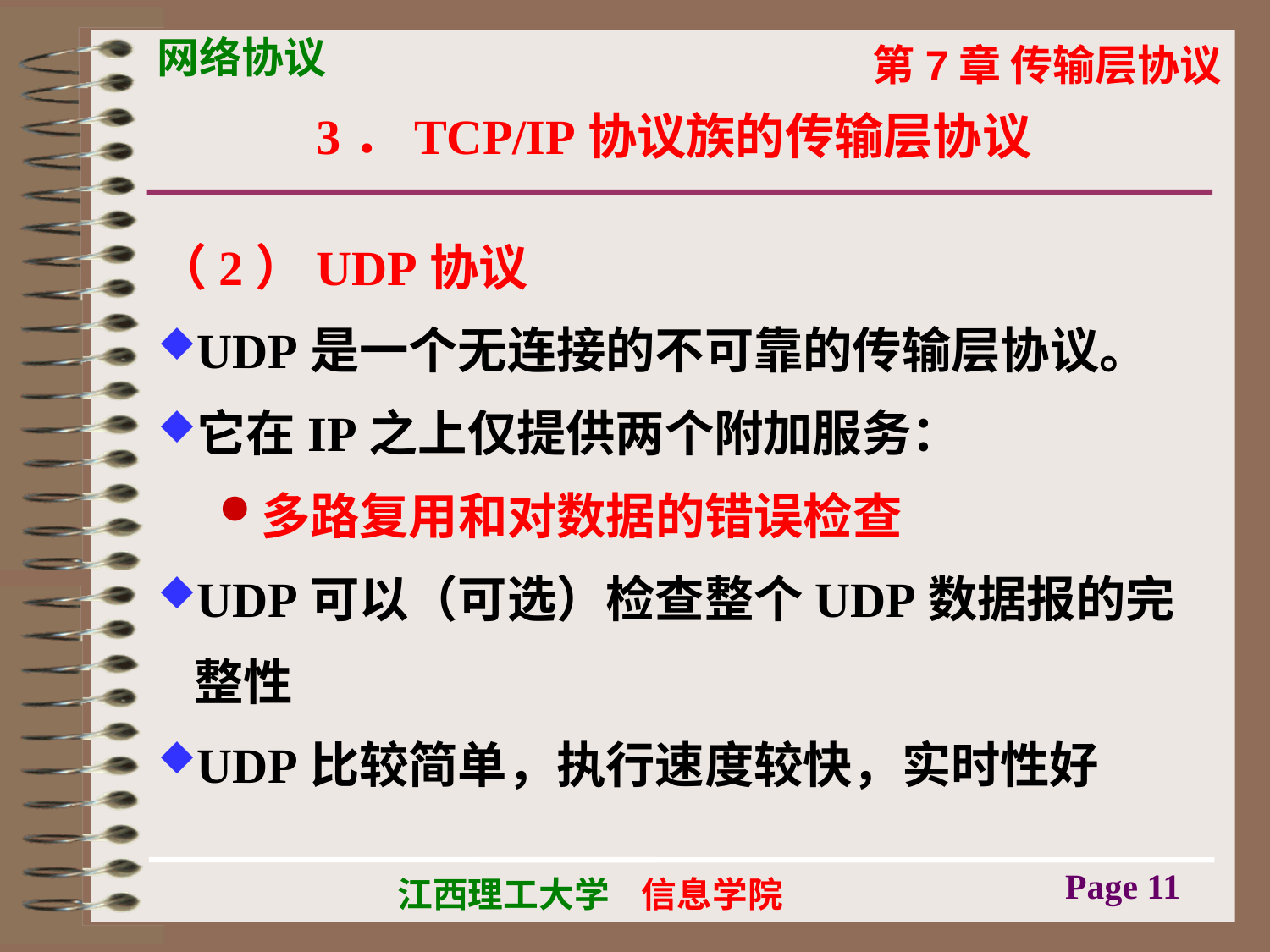

# 3．TCP/IP协议族的传输层协议
（2）UDP协议
UDP是一个无连接的不可靠的传输层协议。
它在IP之上仅提供两个附加服务：
多路复用和对数据的错误检查
UDP可以（可选）检查整个UDP数据报的完整性
UDP比较简单，执行速度较快，实时性好
Page 11